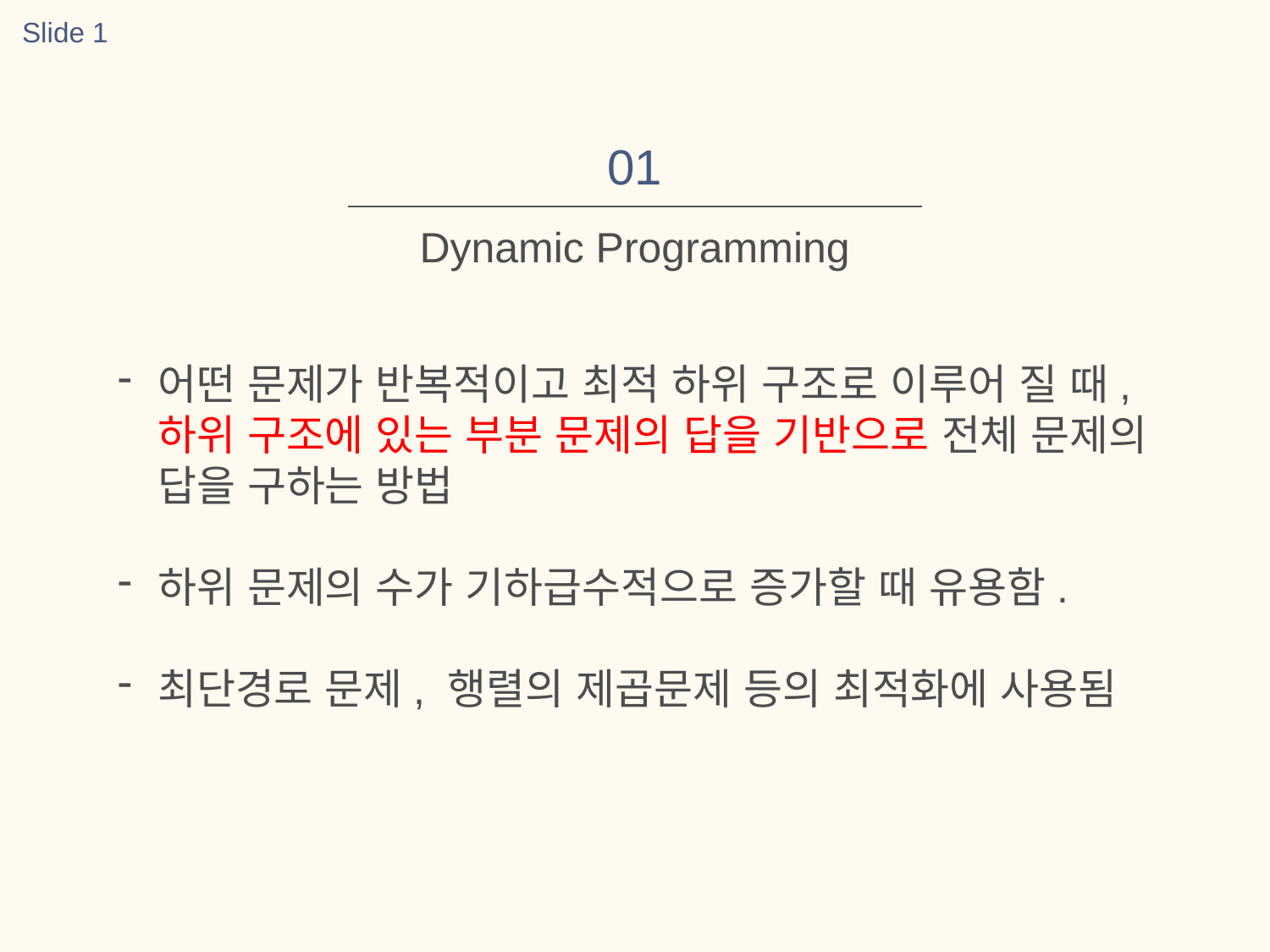

Slide 1

01

Dynamic Programming

어떤 문제가 반복적이고 최적 하위 구조로 이루어 질 때, 하위 구조에 있는 부분 문제의 답을 기반으로 전체 문제의 답을 구하는 방법

하위 문제의 수가 기하급수적으로 증가할 때 유용함.

최단경로 문제, 행렬의 제곱문제 등의 최적화에 사용됨